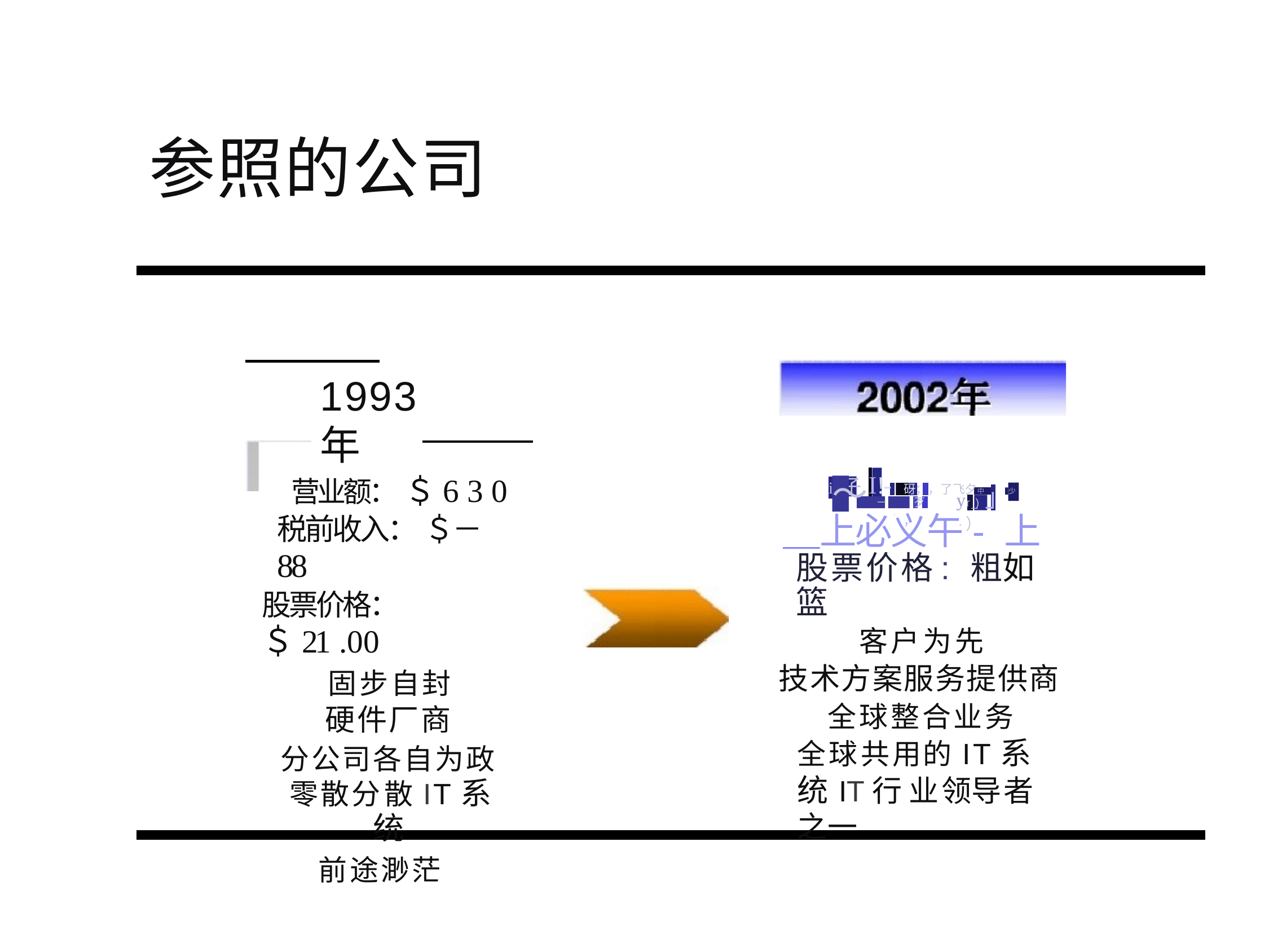

# 参照的公司

1993年

I!- 砑；，了飞夕	中	少	，）

营业额： ＄6 3 0
税前收入： ＄－88
股票价格： ＄21 .00
固步自封
硬件厂商
分公司各自为政 零散分散IT系统
前途渺茫
～ －	歹	｀ ，
i 子 ，

y r _) 」

＿上必义午- 上
股票价格: 粗如   篮
客户为先
技术方案服务提供商
全球整合业务 全球共用的IT系统 IT行 业领导者之一